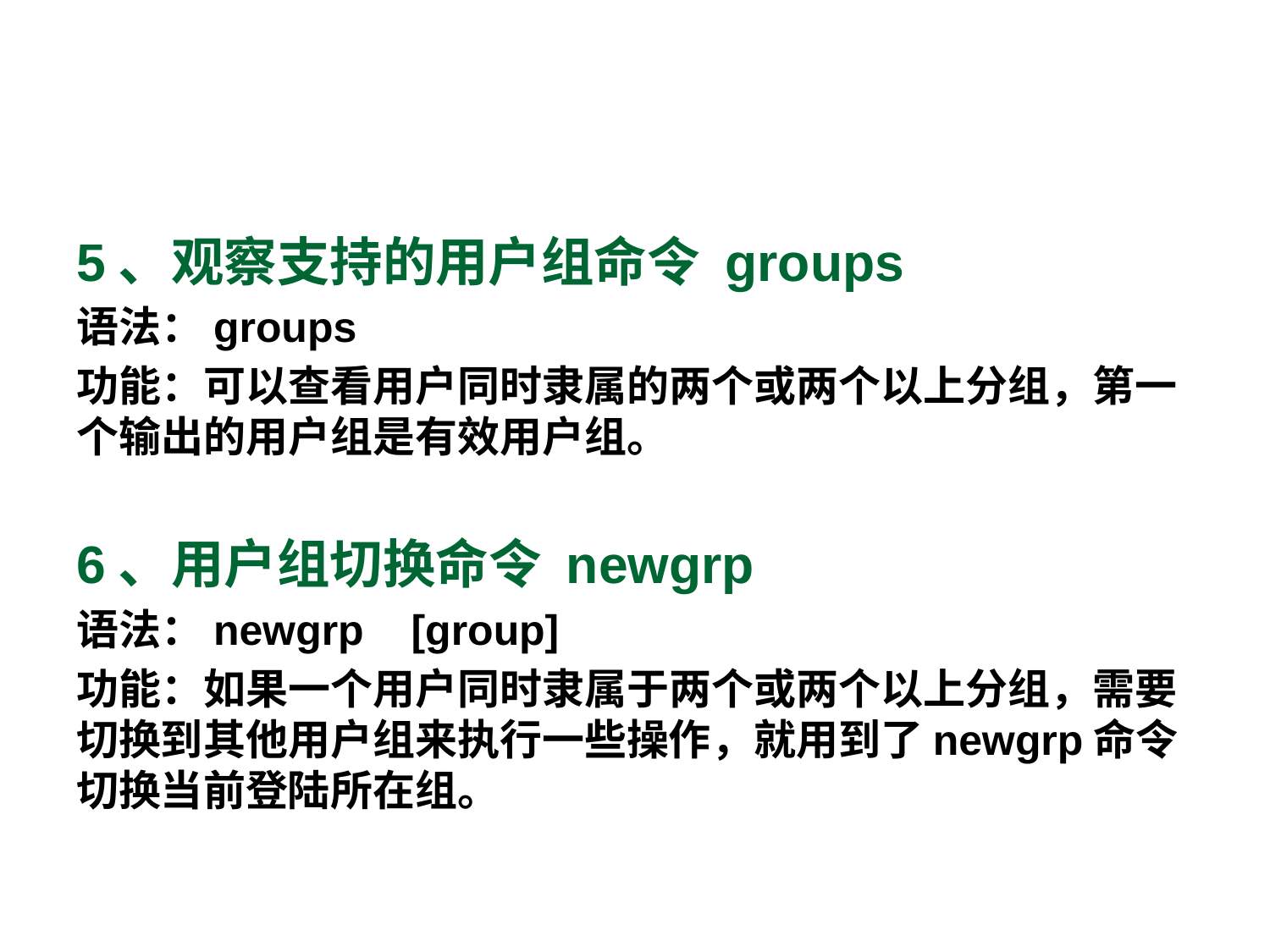

5、观察支持的用户组命令 groups
语法：groups
功能：可以查看用户同时隶属的两个或两个以上分组，第一个输出的用户组是有效用户组。

6、用户组切换命令 newgrp
语法：newgrp    [group]
功能：如果一个用户同时隶属于两个或两个以上分组，需要切换到其他用户组来执行一些操作，就用到了newgrp命令切换当前登陆所在组。